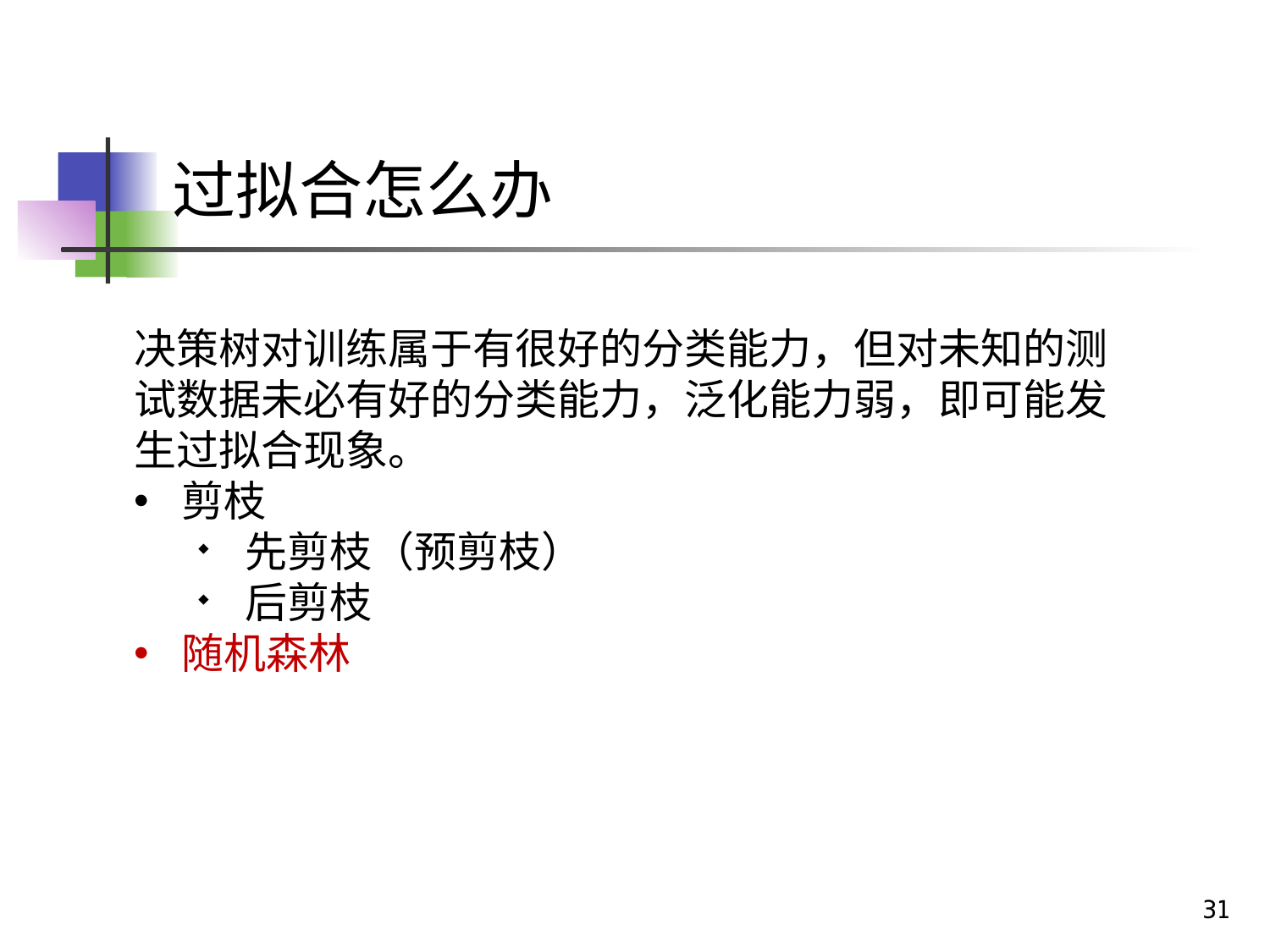

# 过拟合怎么办
决策树对训练属于有很好的分类能力，但对未知的测试数据未必有好的分类能力，泛化能力弱，即可能发生过拟合现象。
剪枝
先剪枝（预剪枝）
后剪枝
随机森林

31